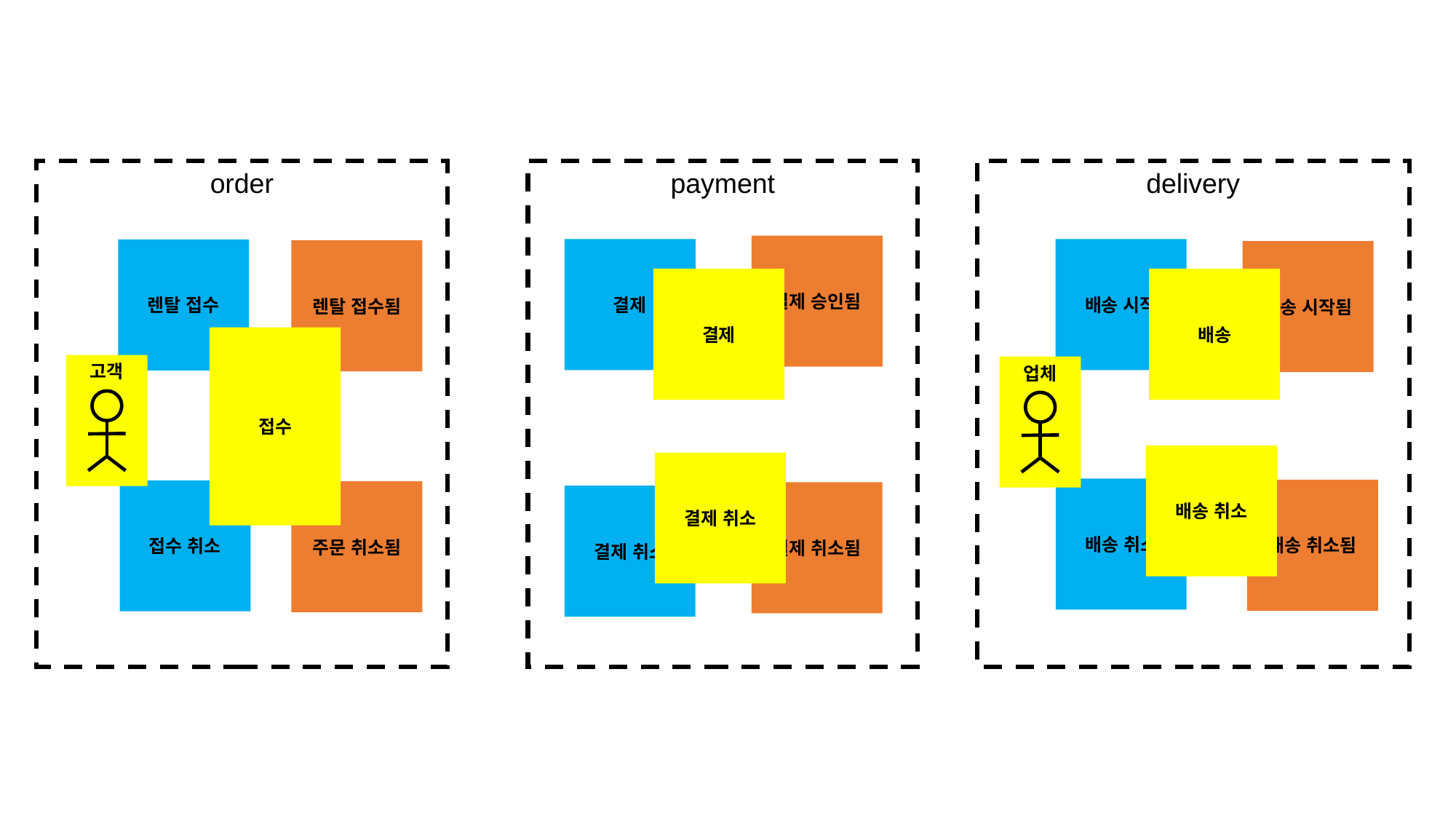

order
payment
delivery
결제 승인됨
결제
배송 시작
렌탈 접수
렌탈 접수됨
배송 시작됨
결제
배송
접수
고객

업체

배송 취소
결제 취소
배송 취소
배송 취소됨
접수 취소
주문 취소됨
결제 취소됨
결제 취소